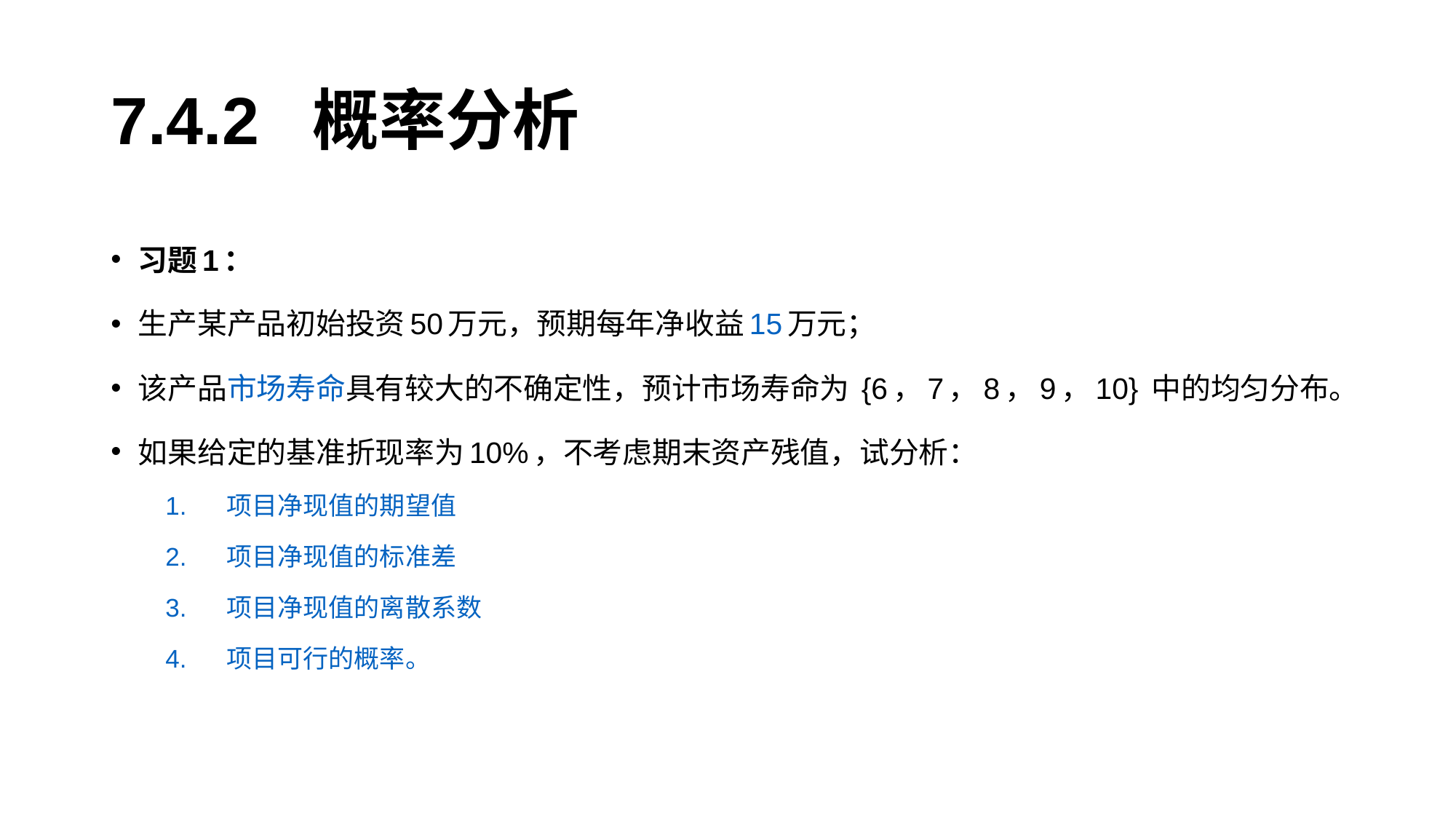

# 7.4.2  概率分析
习题1：
生产某产品初始投资50万元，预期每年净收益15万元；
该产品市场寿命具有较大的不确定性，预计市场寿命为 {6，7，8，9，10} 中的均匀分布。
如果给定的基准折现率为10%，不考虑期末资产残值，试分析：
项目净现值的期望值
项目净现值的标准差
项目净现值的离散系数
项目可行的概率。